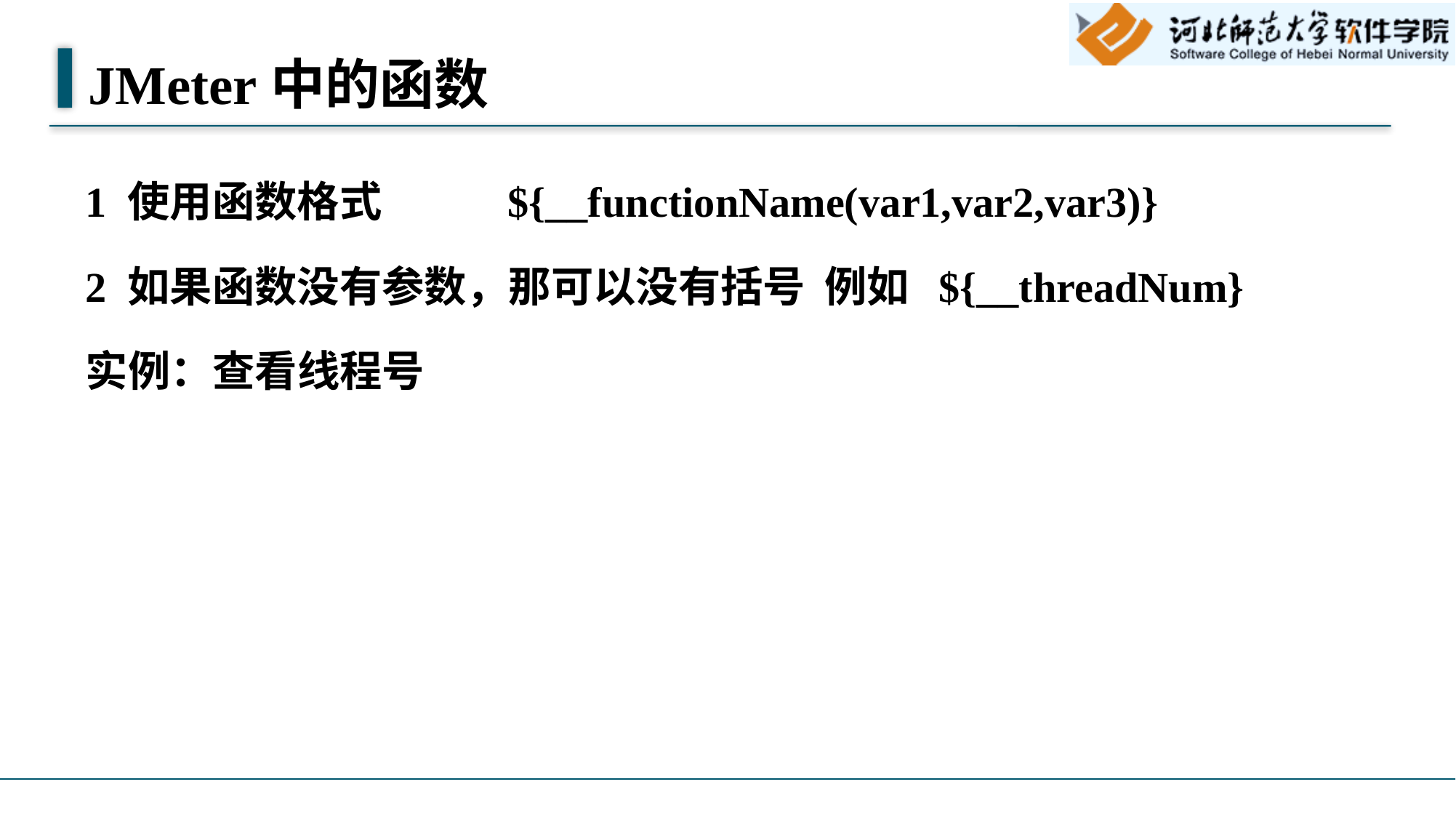

# JMeter中的函数
1 使用函数格式            ${__functionName(var1,var2,var3)}
2 如果函数没有参数，那可以没有括号  例如  ${__threadNum}
实例：查看线程号